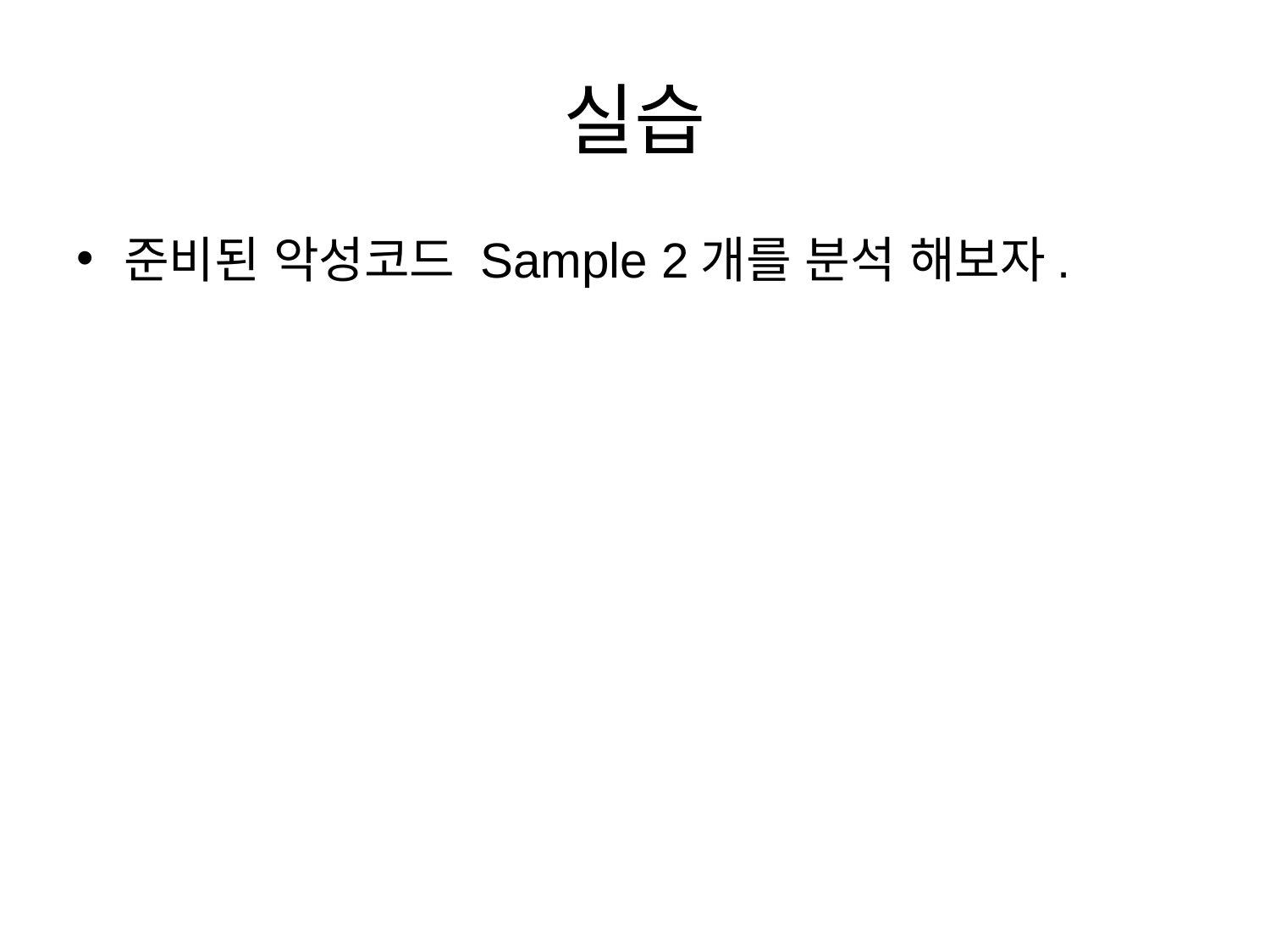

# 실습
준비된 악성코드 Sample 2개를 분석 해보자.